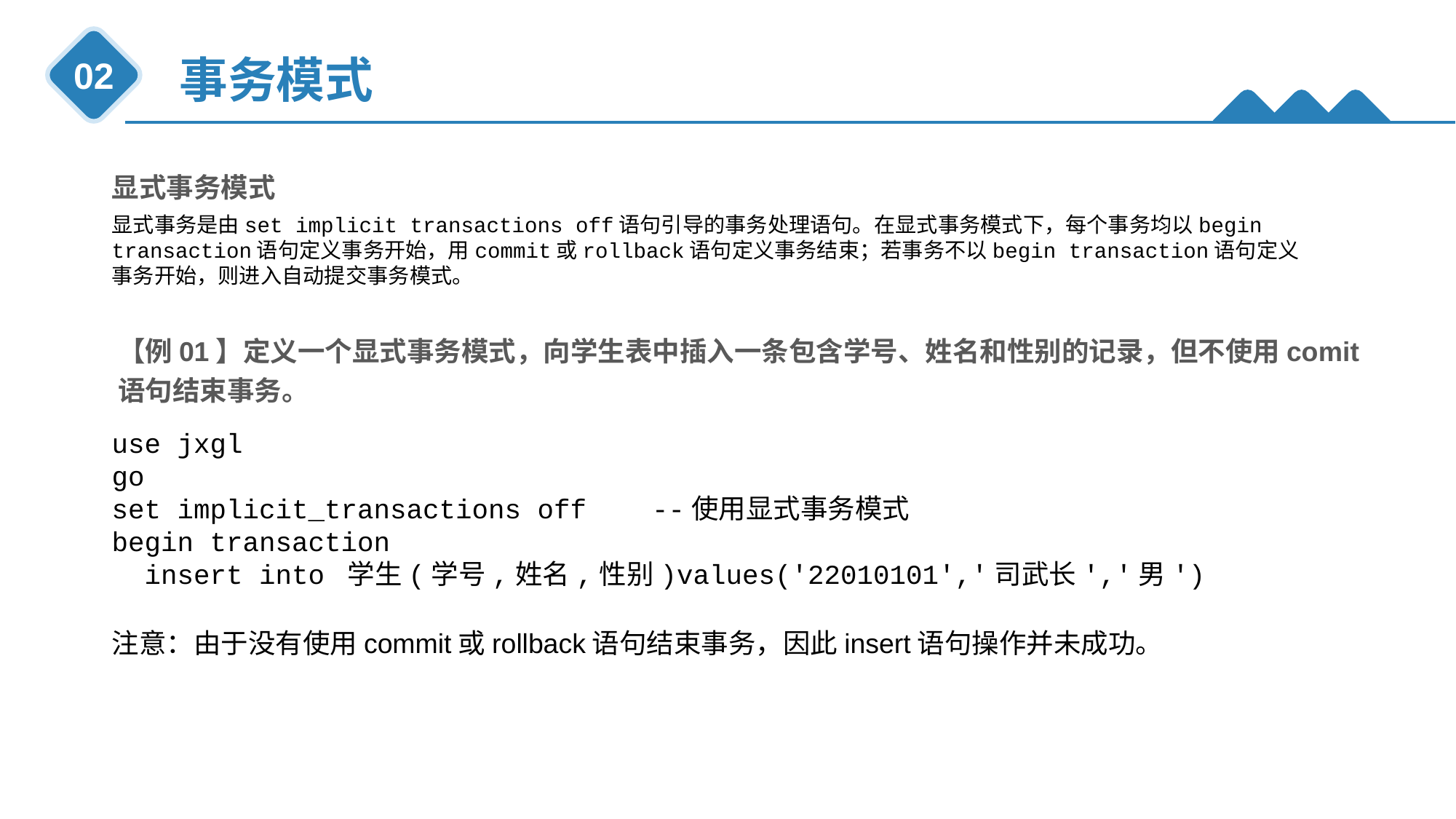

事务模式
02

显式事务模式
显式事务是由set implicit transactions off语句引导的事务处理语句。在显式事务模式下，每个事务均以begin transaction语句定义事务开始，用commit或rollback语句定义事务结束；若事务不以begin transaction语句定义事务开始，则进入自动提交事务模式。
【例01】定义一个显式事务模式，向学生表中插入一条包含学号、姓名和性别的记录，但不使用comit语句结束事务。
use jxgl
go
set implicit_transactions off    --使用显式事务模式
begin transaction
  insert into 学生(学号,姓名,性别)values('22010101','司武长','男')
注意：由于没有使用commit或rollback语句结束事务，因此insert语句操作并未成功。